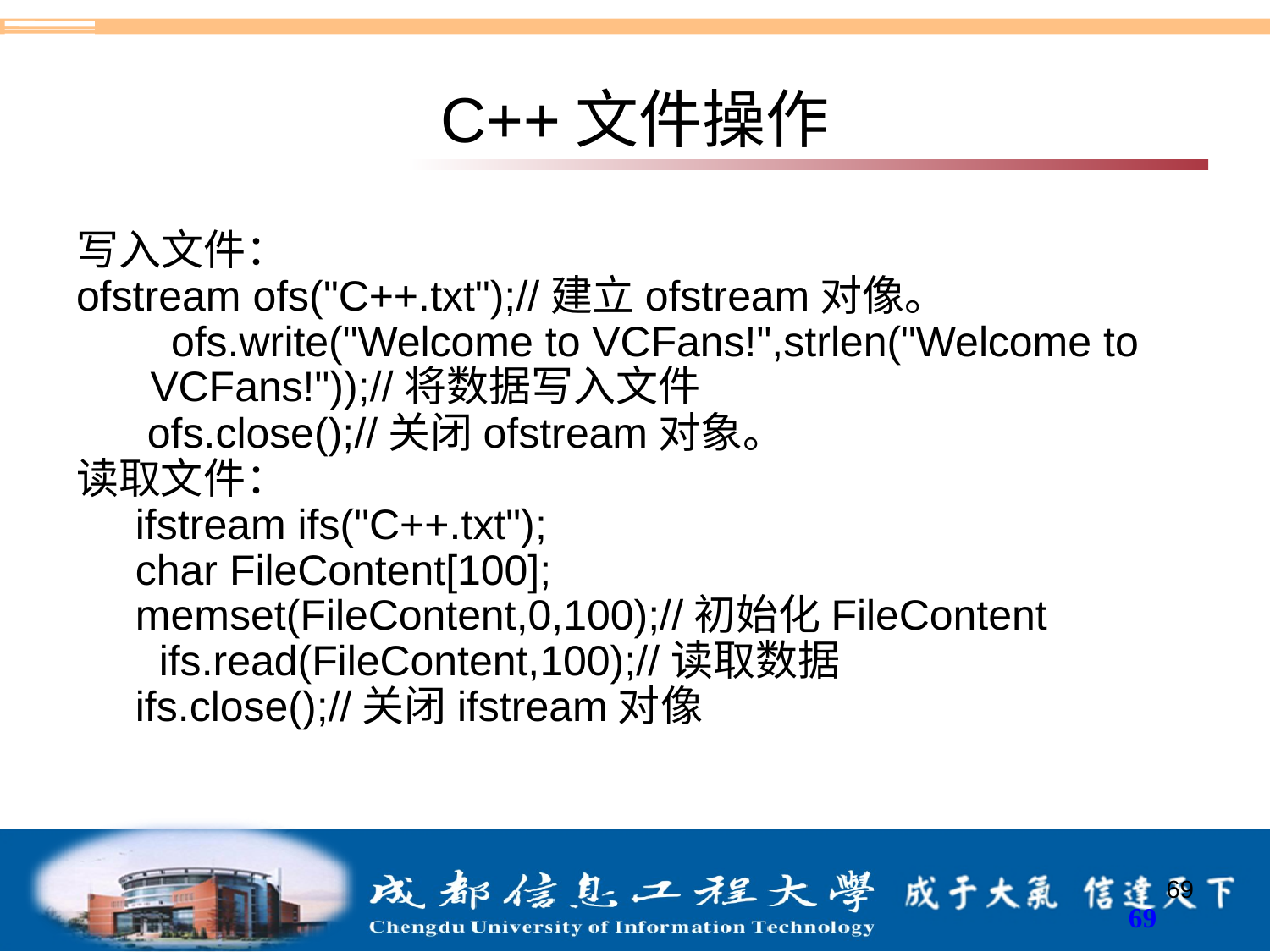

# C++文件操作
写入文件：
ofstream ofs("C++.txt");//建立ofstream对像。
        ofs.write("Welcome to VCFans!",strlen("Welcome to VCFans!"));//将数据写入文件
      ofs.close();//关闭ofstream对象。
读取文件：
     ifstream ifs("C++.txt");
     char FileContent[100];
     memset(FileContent,0,100);//初始化FileContent
       ifs.read(FileContent,100);//读取数据
     ifs.close();//关闭ifstream对像